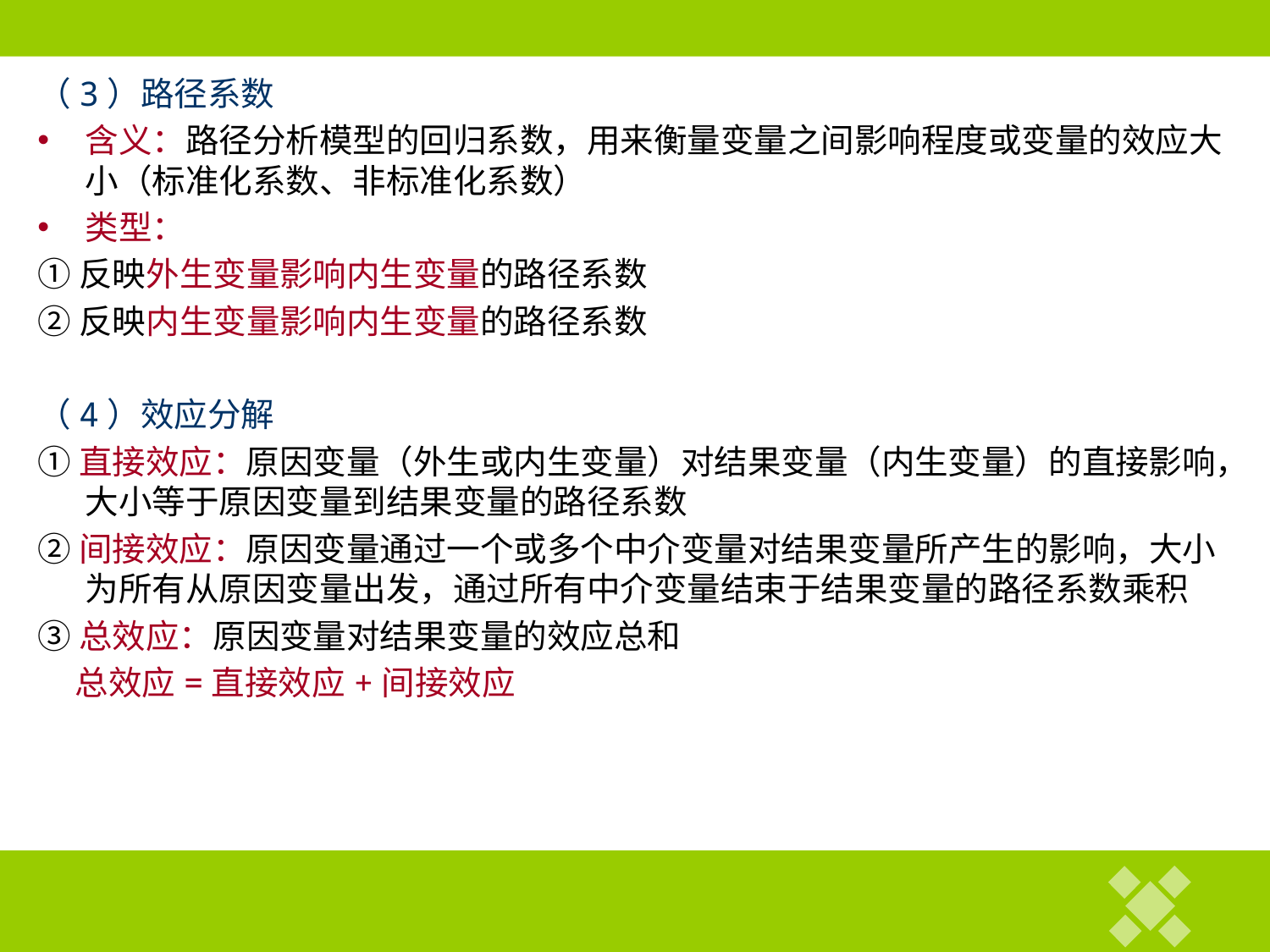

（3）路径系数
含义：路径分析模型的回归系数，用来衡量变量之间影响程度或变量的效应大小（标准化系数、非标准化系数）
类型：
①反映外生变量影响内生变量的路径系数
②反映内生变量影响内生变量的路径系数

（4）效应分解
①直接效应：原因变量（外生或内生变量）对结果变量（内生变量）的直接影响，大小等于原因变量到结果变量的路径系数
②间接效应：原因变量通过一个或多个中介变量对结果变量所产生的影响，大小为所有从原因变量出发，通过所有中介变量结束于结果变量的路径系数乘积
③总效应：原因变量对结果变量的效应总和
    总效应=直接效应+间接效应